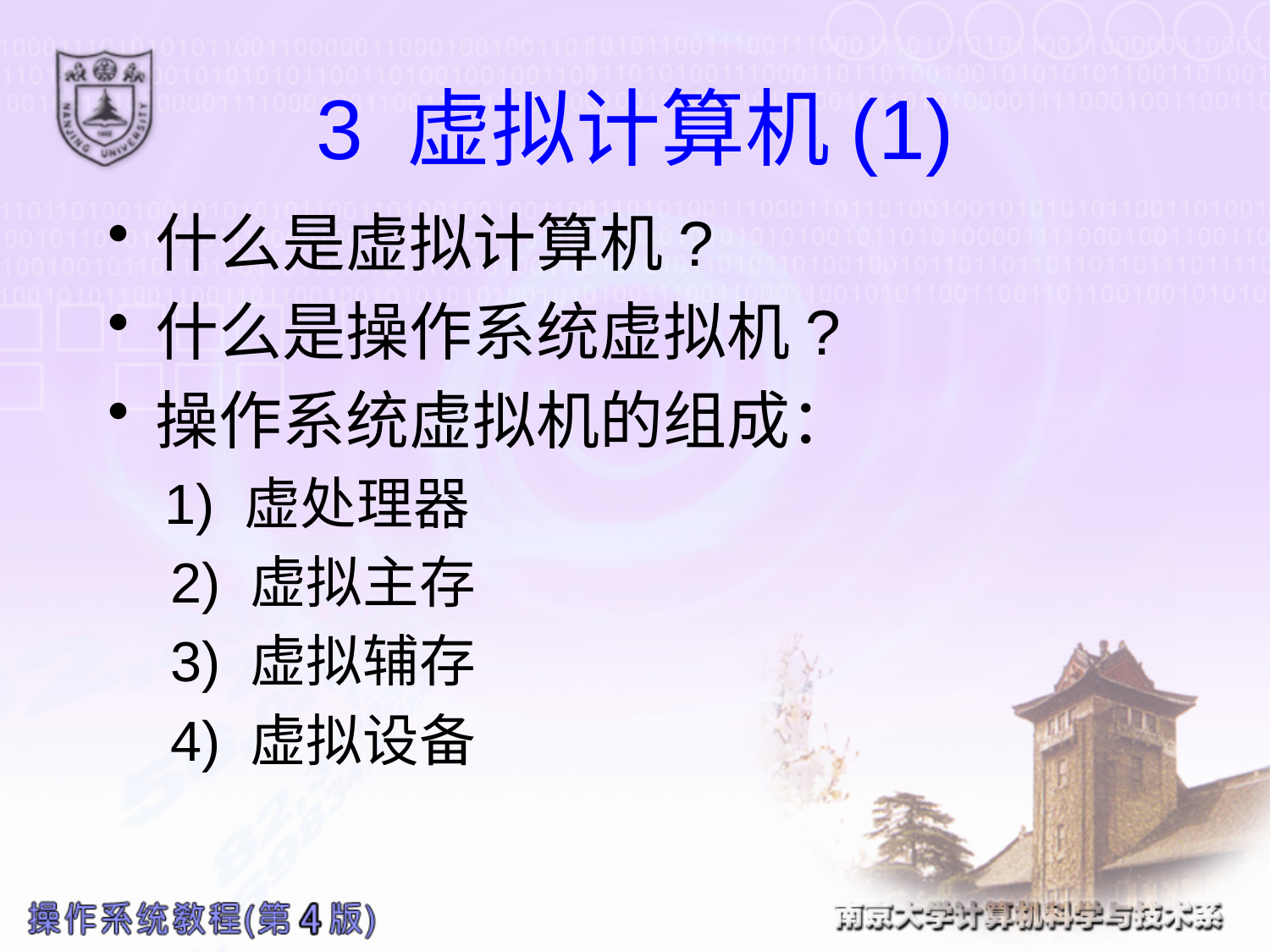

# 3 虚拟计算机(1)
什么是虚拟计算机?
什么是操作系统虚拟机?
操作系统虚拟机的组成：
    1) 虚处理器
    2) 虚拟主存
    3) 虚拟辅存
    4) 虚拟设备